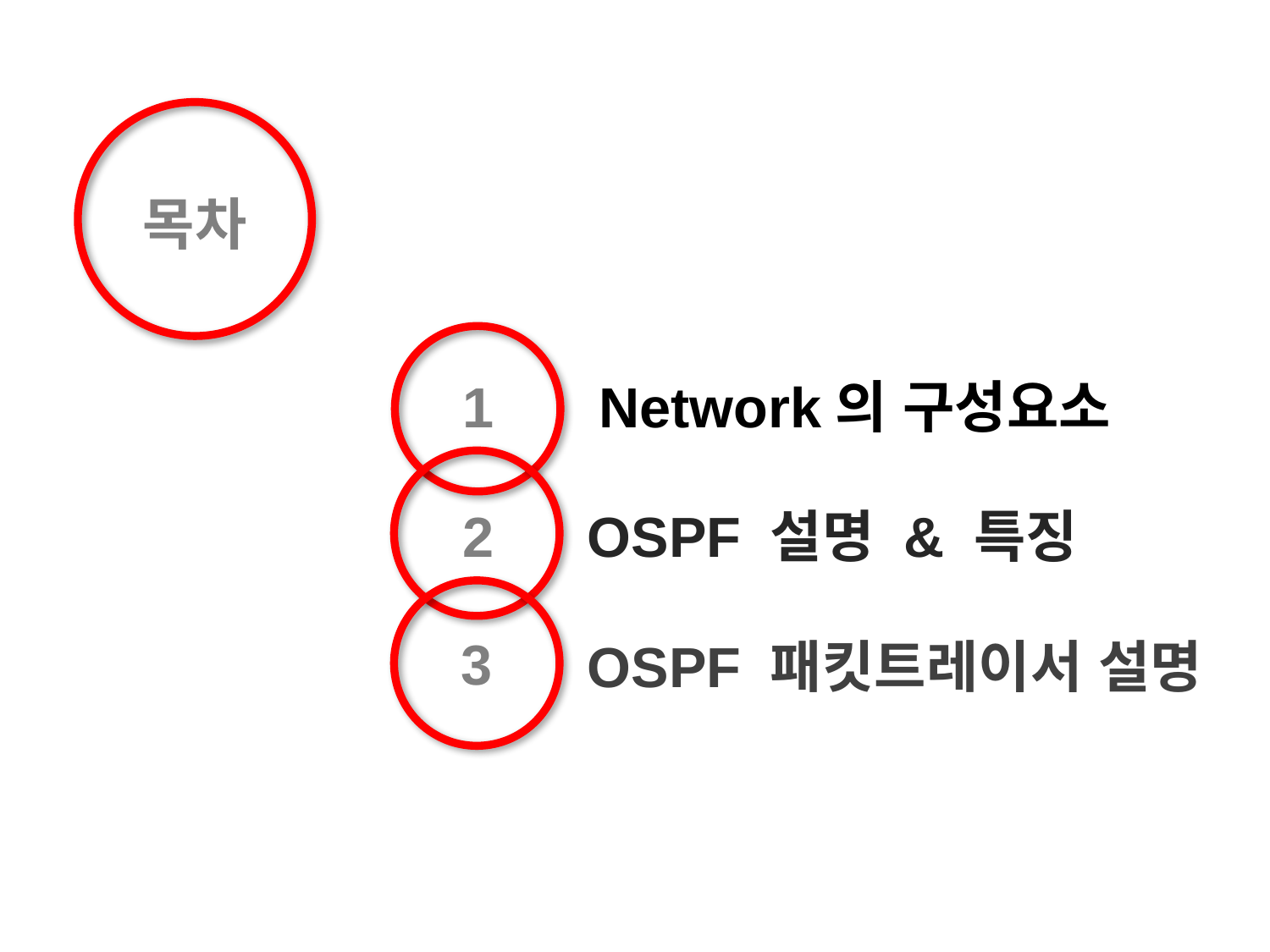

목차

1

2

3

Network의 구성요소
OSPF 설명 & 특징
OSPF 패킷트레이서 설명